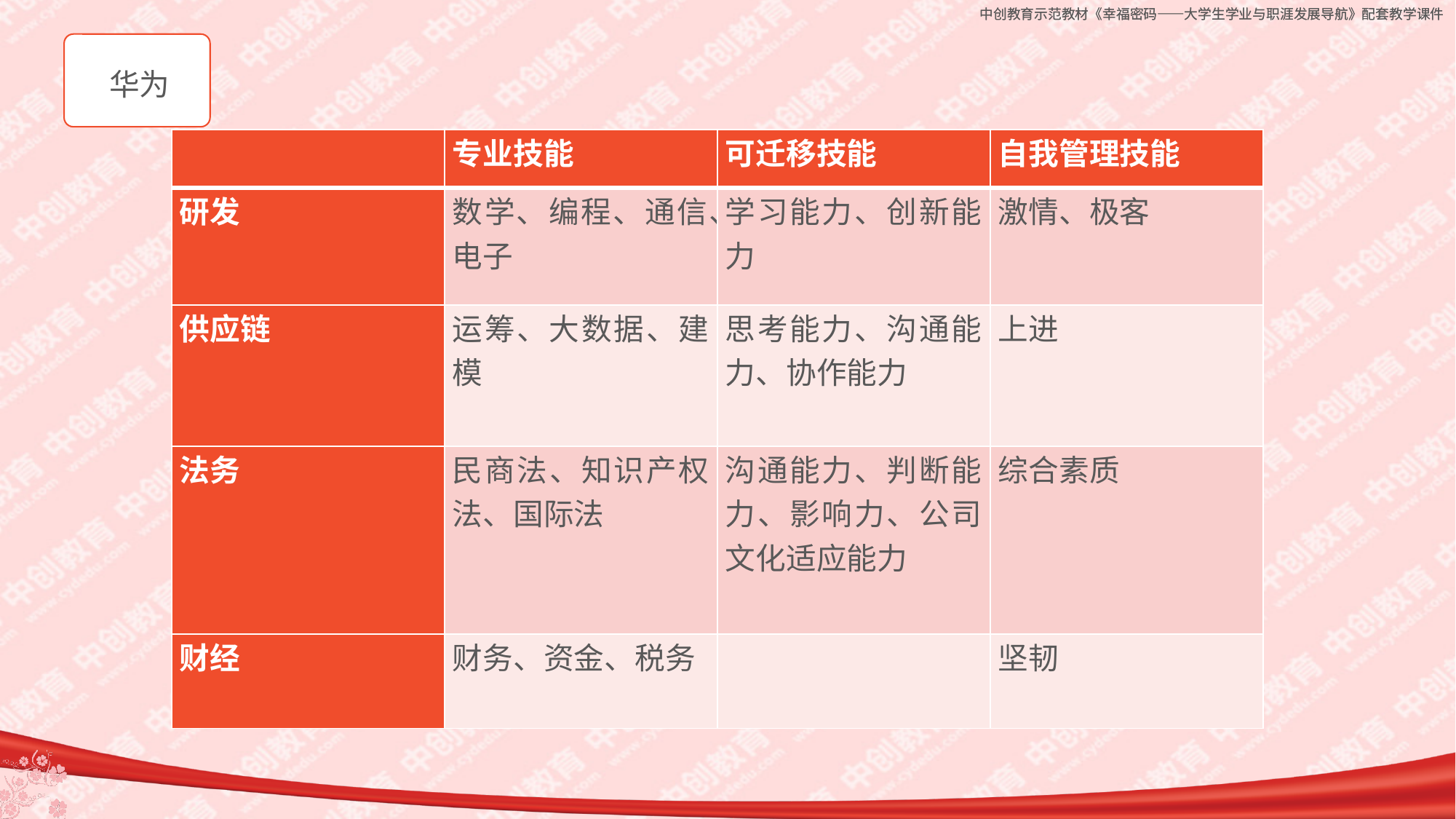

华为
|  | 专业技能 | 可迁移技能 | 自我管理技能 |
| --- | --- | --- | --- |
| 研发 | 数学、编程、通信、电子 | 学习能力、创新能力 | 激情、极客 |
| 供应链 | 运筹、大数据、建模 | 思考能力、沟通能力、协作能力 | 上进 |
| 法务 | 民商法、知识产权法、国际法 | 沟通能力、判断能力、影响力、公司文化适应能力 | 综合素质 |
| 财经 | 财务、资金、税务 |  | 坚韧 |